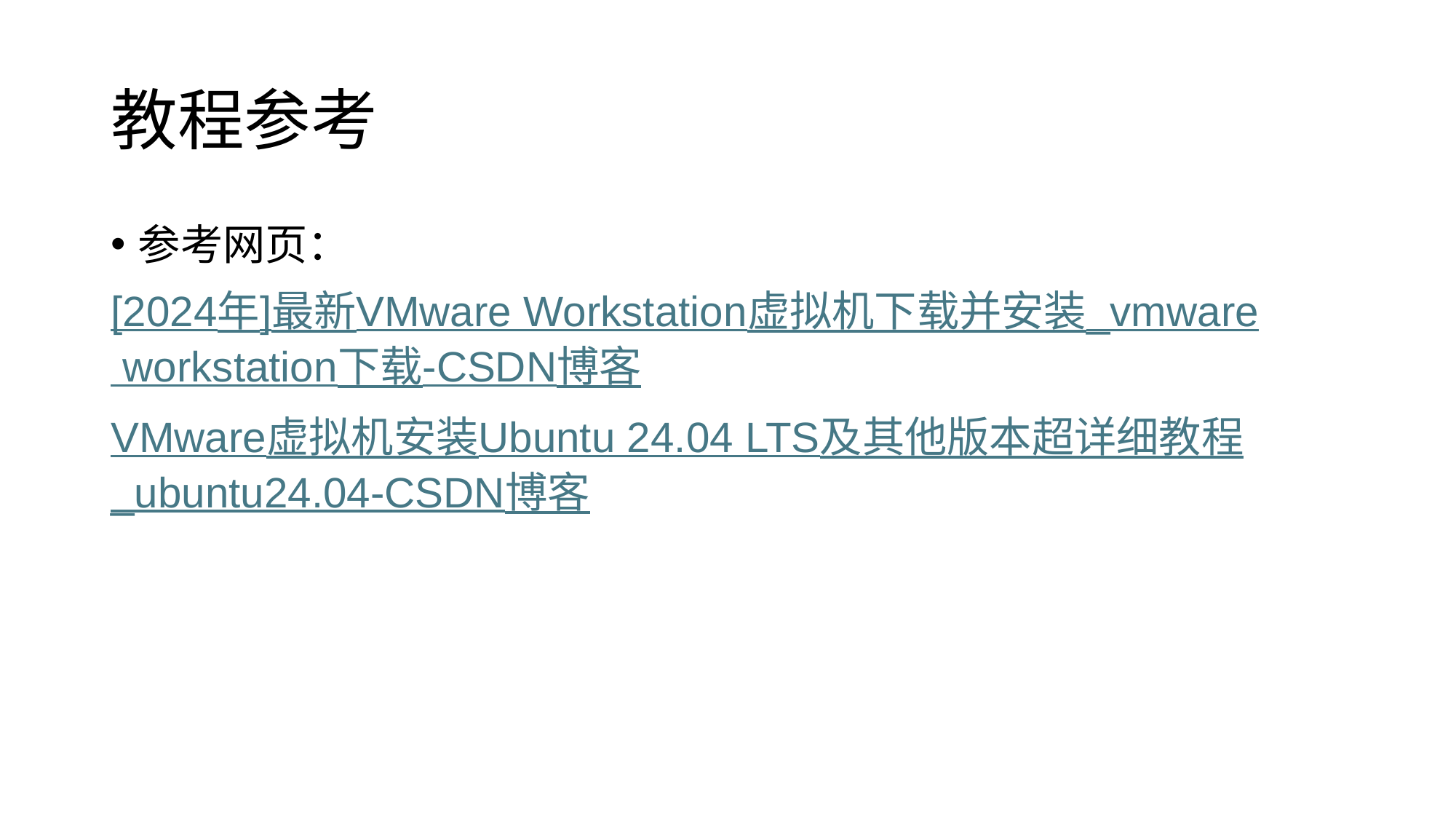

# 教程参考
参考网页：
[2024年]最新VMware Workstation虚拟机下载并安装_vmware workstation下载-CSDN博客
VMware虚拟机安装Ubuntu 24.04 LTS及其他版本超详细教程_ubuntu24.04-CSDN博客